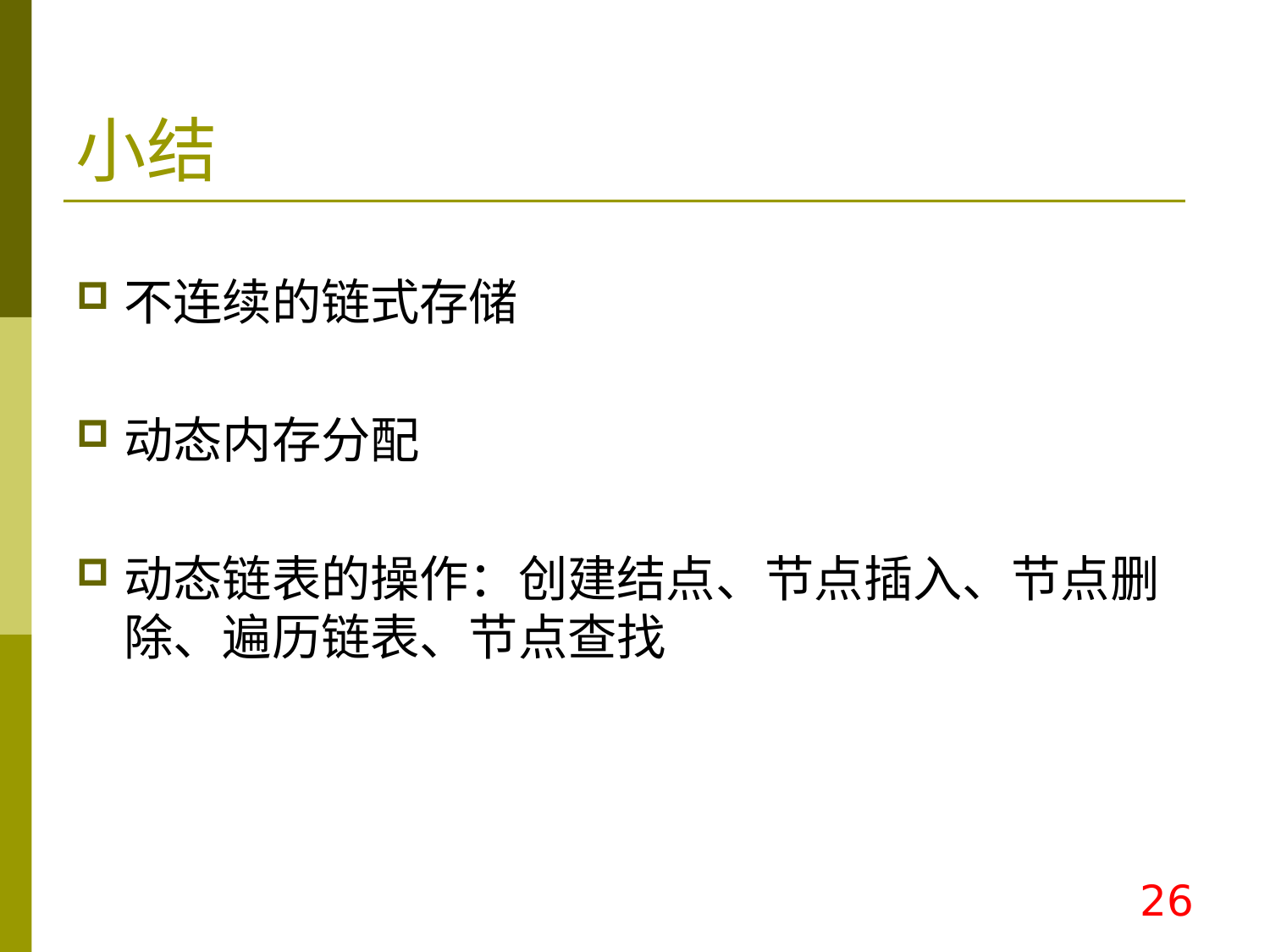

小结
不连续的链式存储

动态内存分配

动态链表的操作：创建结点、节点插入、节点删除、遍历链表、节点查找
26